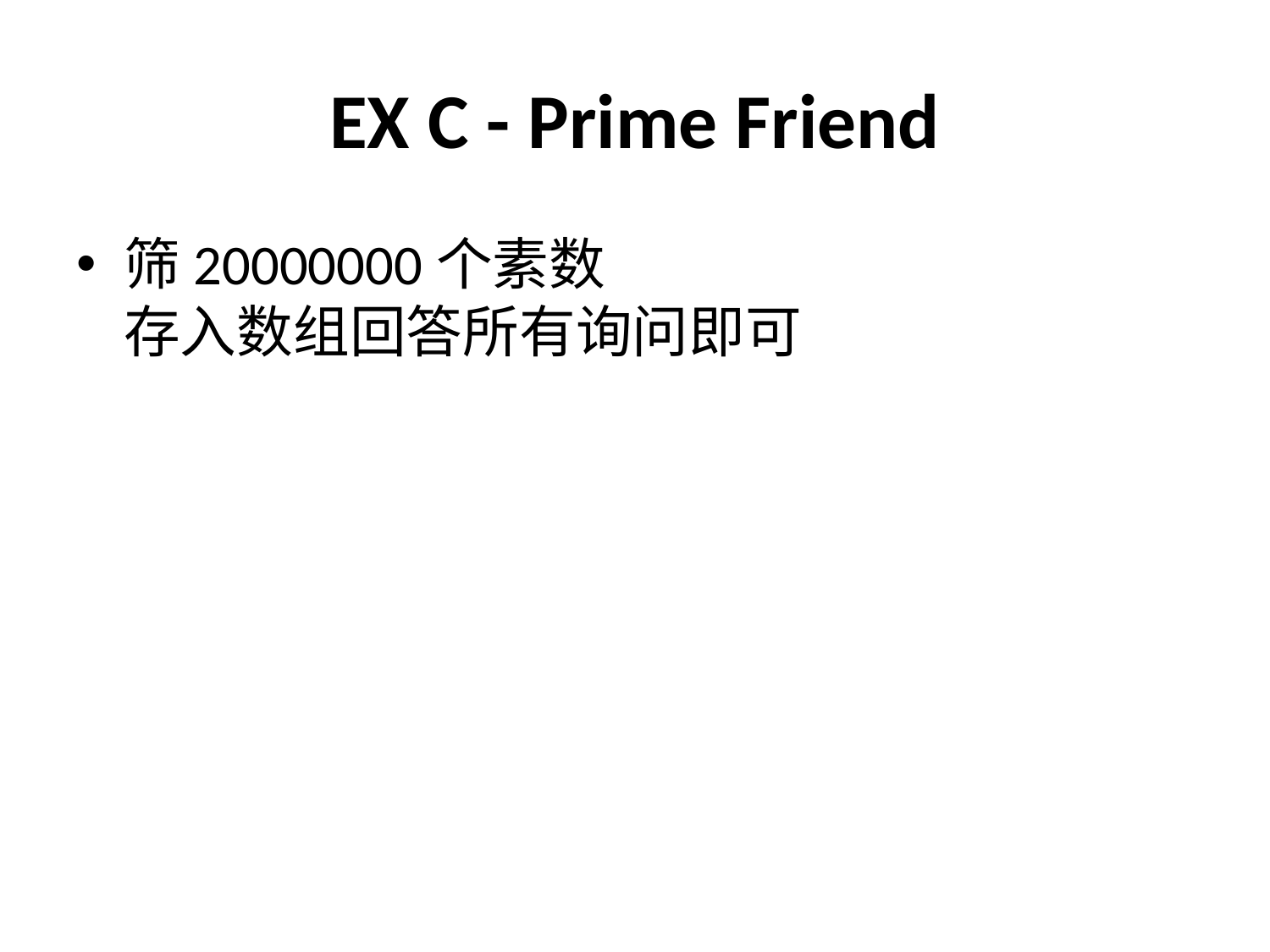

# EX C - Prime Friend
筛20000000个素数
存入数组回答所有询问即可